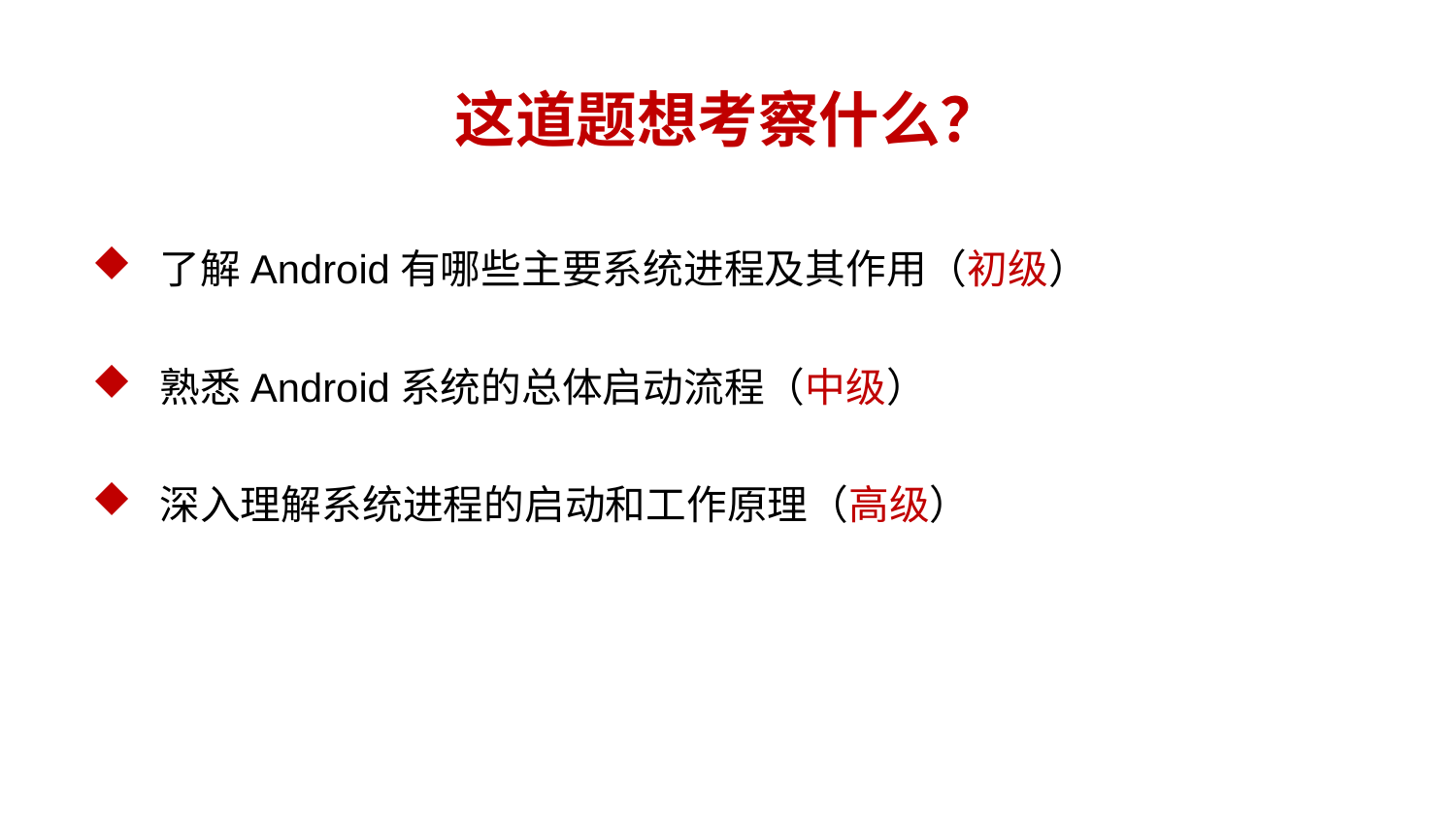

# 这道题想考察什么？
  了解Android有哪些主要系统进程及其作用（初级）

  熟悉Android系统的总体启动流程（中级）

  深入理解系统进程的启动和工作原理（高级）